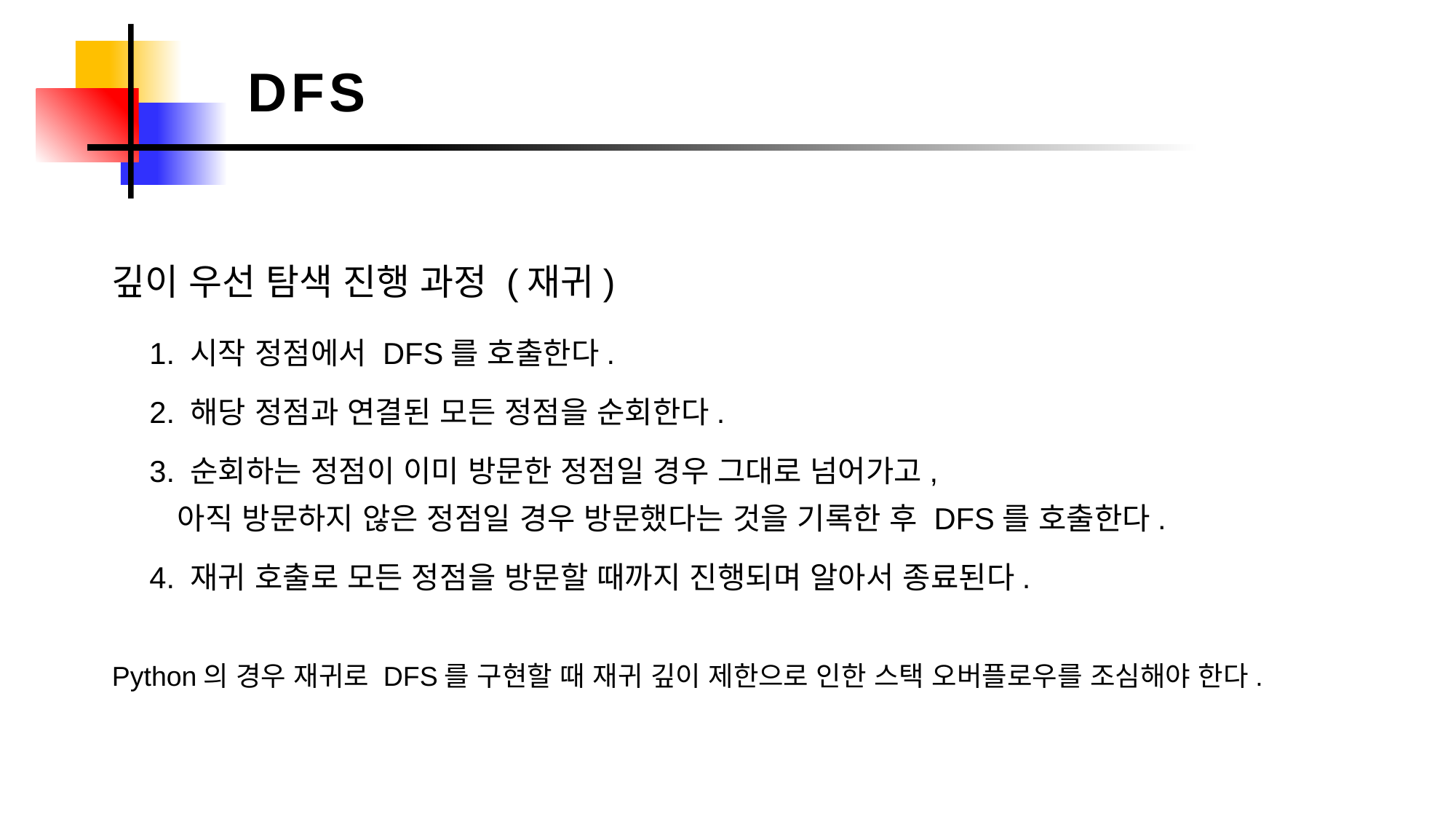

DFS
깊이 우선 탐색 진행 과정 (재귀)
1. 시작 정점에서 DFS를 호출한다.
2. 해당 정점과 연결된 모든 정점을 순회한다.
3. 순회하는 정점이 이미 방문한 정점일 경우 그대로 넘어가고,
아직 방문하지 않은 정점일 경우 방문했다는 것을 기록한 후 DFS를 호출한다.
4. 재귀 호출로 모든 정점을 방문할 때까지 진행되며 알아서 종료된다.
Python의 경우 재귀로 DFS를 구현할 때 재귀 깊이 제한으로 인한 스택 오버플로우를 조심해야 한다.